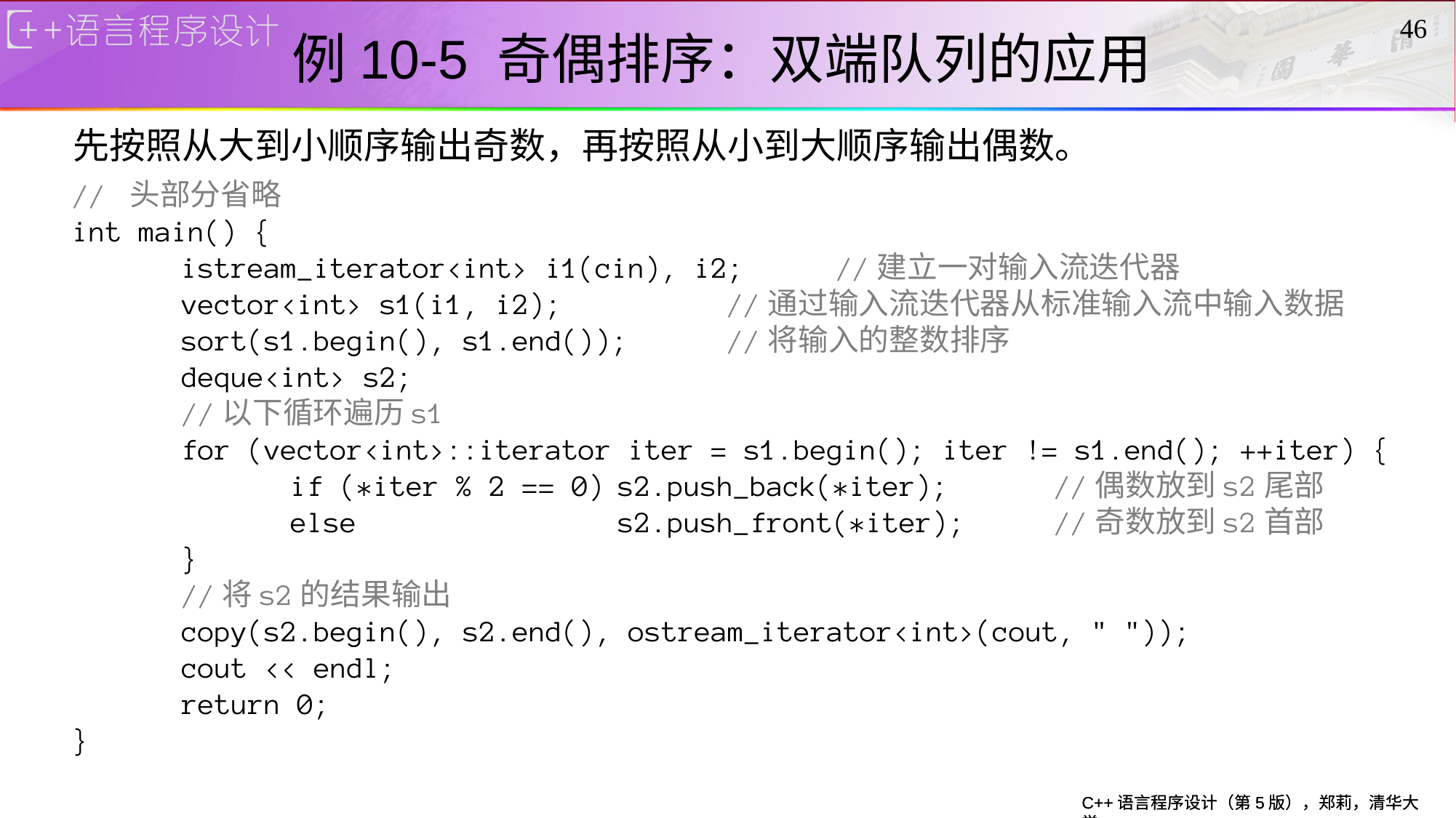

# 例10-5 奇偶排序：双端队列的应用
46
先按照从大到小顺序输出奇数，再按照从小到大顺序输出偶数。
// 头部分省略
int main() {
	istream_iterator<int> i1(cin), i2;	//建立一对输入流迭代器
	vector<int> s1(i1, i2);		//通过输入流迭代器从标准输入流中输入数据
	sort(s1.begin(), s1.end());	//将输入的整数排序
	deque<int> s2;
	//以下循环遍历s1
	for (vector<int>::iterator iter = s1.begin(); iter != s1.end(); ++iter) {
		if (*iter % 2 == 0)	s2.push_back(*iter);	//偶数放到s2尾部
		else			s2.push_front(*iter);	//奇数放到s2首部
	}
	//将s2的结果输出
	copy(s2.begin(), s2.end(), ostream_iterator<int>(cout, " "));
	cout << endl;
	return 0;
}